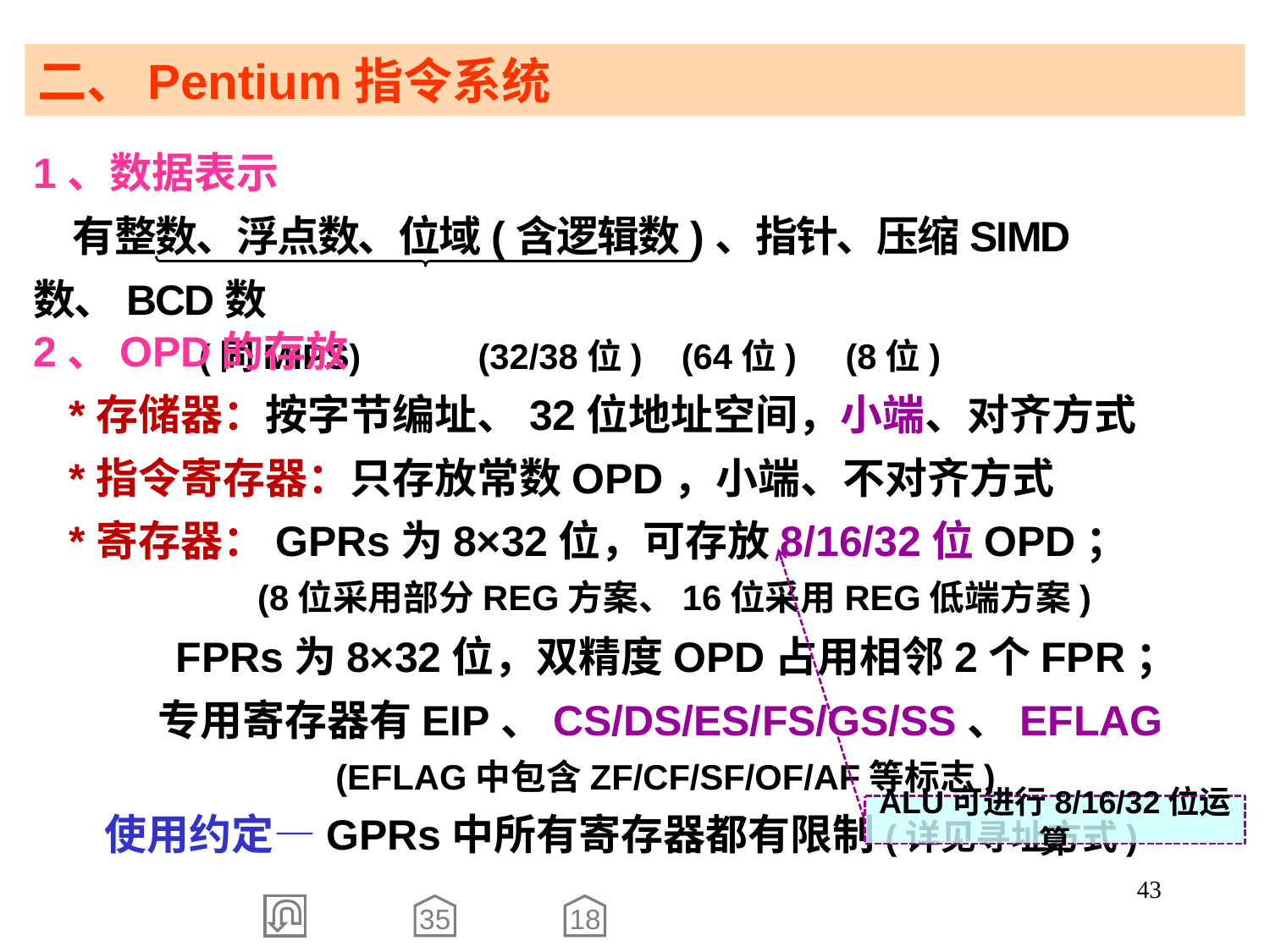

二、Pentium指令系统
1、数据表示
   有整数、浮点数、位域(含逻辑数)、指针、压缩SIMD数、BCD数
                 (同MIPS)            (32/38位)    (64位)     (8位)
2、OPD的存放
   *存储器：按字节编址、32位地址空间，小端、对齐方式
   *指令寄存器：只存放常数OPD，小端、不对齐方式
   *寄存器：GPRs为8×32位，可存放8/16/32位OPD；
                       (8位采用部分REG方案、16位采用REG低端方案)
            FPRs为8×32位，双精度OPD占用相邻2个FPR；
            专用寄存器有EIP、CS/DS/ES/FS/GS/SS、EFLAG
                               (EFLAG中包含ZF/CF/SF/OF/AF等标志)
      使用约定—GPRs中所有寄存器都有限制(详见寻址方式)
ALU可进行8/16/32位运算
43
35
18